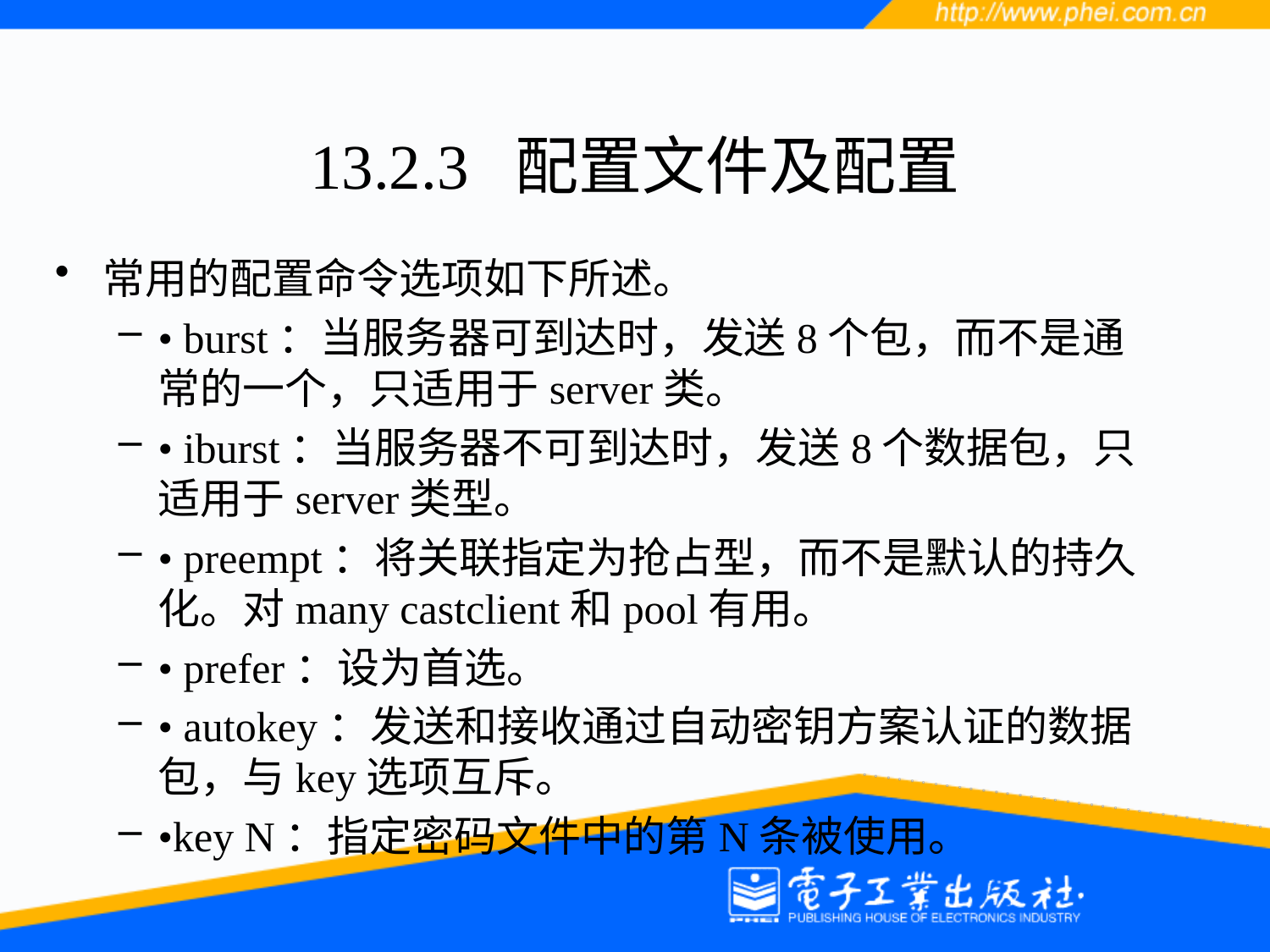

# 13.2.3  配置文件及配置
常用的配置命令选项如下所述。
• burst：当服务器可到达时，发送8个包，而不是通常的一个，只适用于server类。
• iburst：当服务器不可到达时，发送8个数据包，只适用于server类型。
• preempt：将关联指定为抢占型，而不是默认的持久化。对many castclient和pool有用。
• prefer：设为首选。
• autokey：发送和接收通过自动密钥方案认证的数据包，与key选项互斥。
•key N：指定密码文件中的第N条被使用。